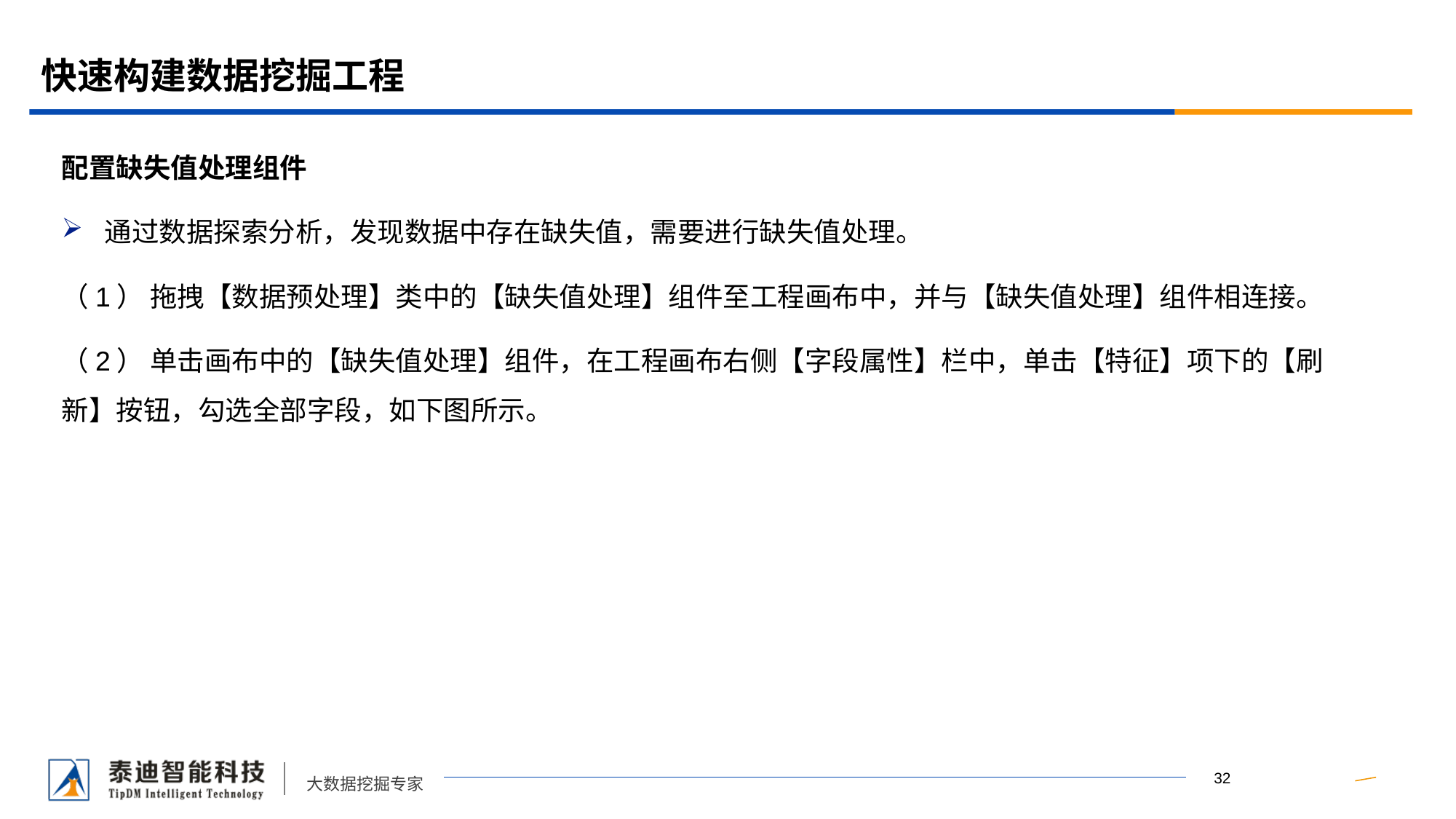

# 快速构建数据挖掘工程
配置缺失值处理组件
通过数据探索分析，发现数据中存在缺失值，需要进行缺失值处理。
（1） 拖拽【数据预处理】类中的【缺失值处理】组件至工程画布中，并与【缺失值处理】组件相连接。
（2） 单击画布中的【缺失值处理】组件，在工程画布右侧【字段属性】栏中，单击【特征】项下的【刷新】按钮，勾选全部字段，如下图所示。